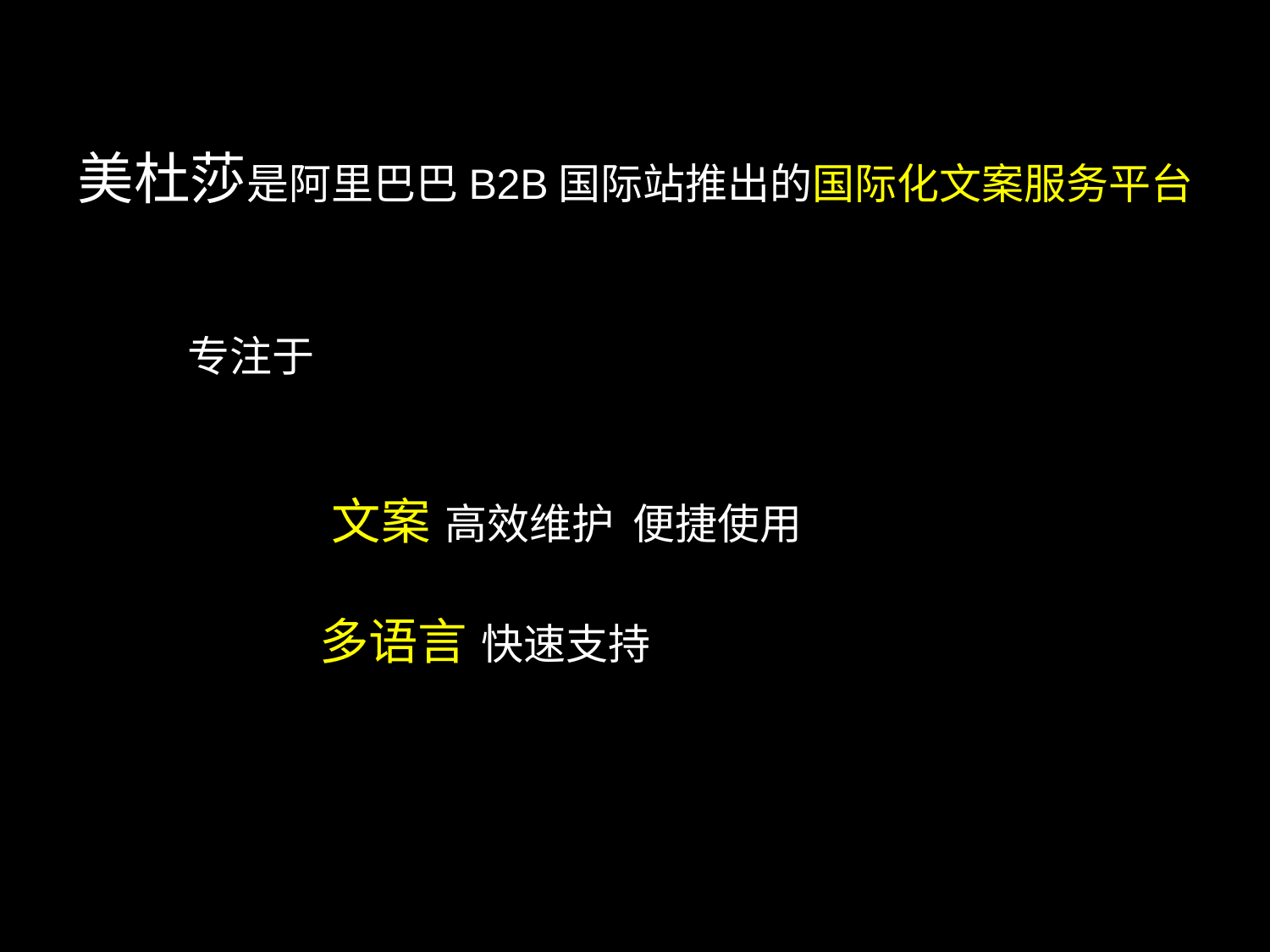

美杜莎是阿里巴巴B2B国际站推出的国际化文案服务平台
专注于
文案  高效维护  便捷使用
多语言  快速支持